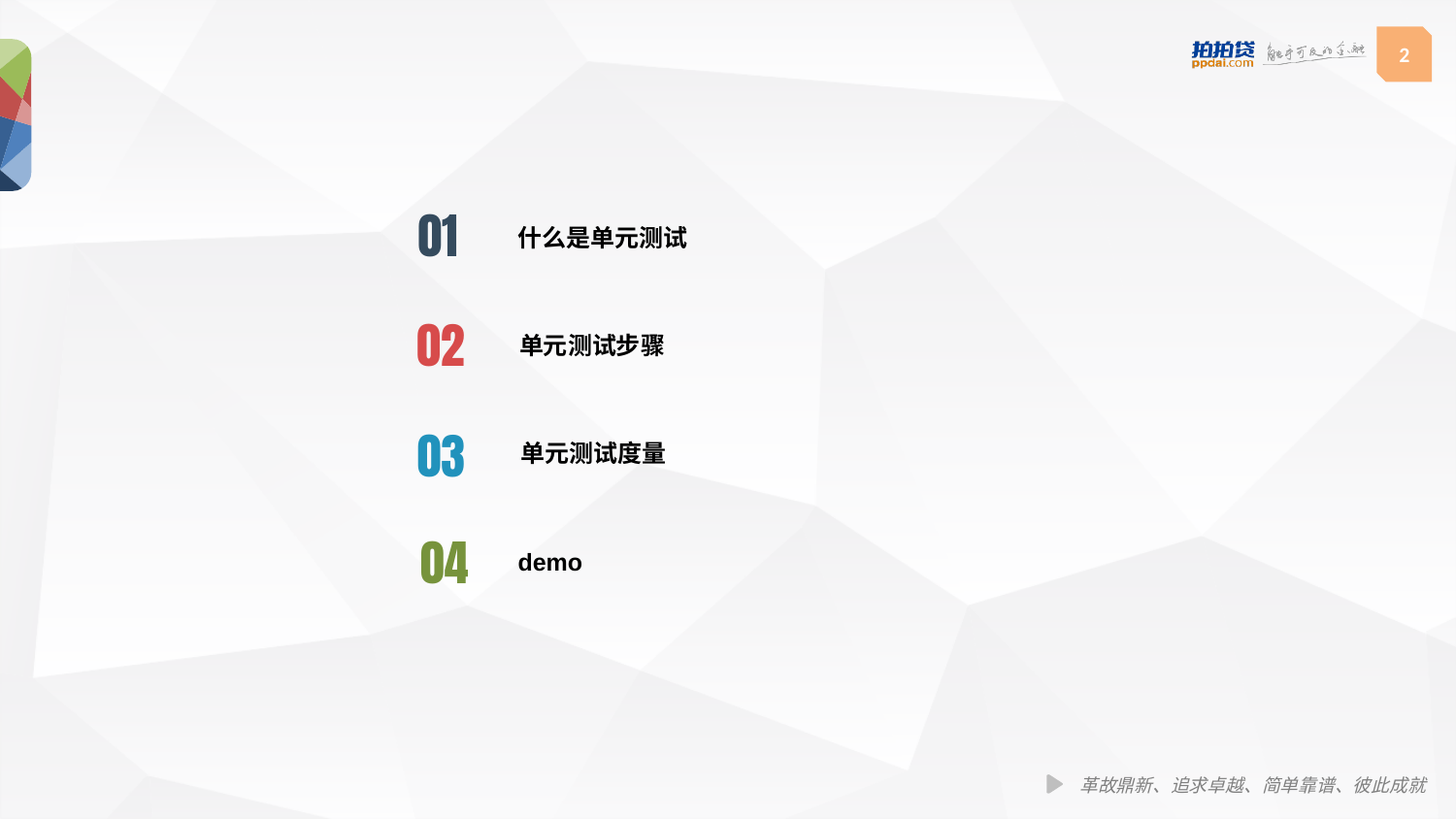

01
什么是单元测试
02
单元测试步骤
03
单元测试度量
04
demo